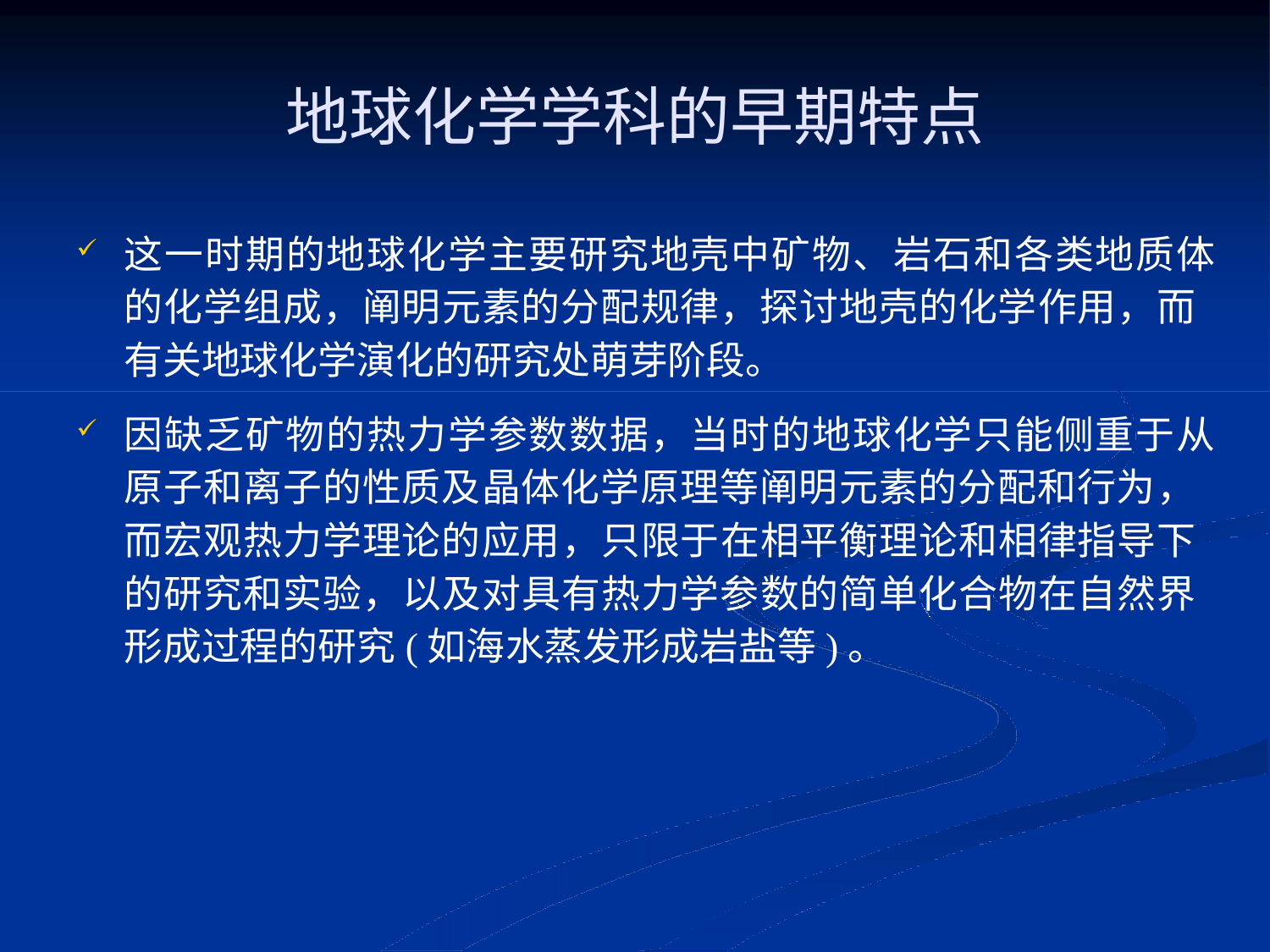

# 地球化学学科的早期特点
这一时期的地球化学主要研究地壳中矿物、岩石和各类地质体 的化学组成，阐明元素的分配规律，探讨地壳的化学作用，而 有关地球化学演化的研究处萌芽阶段。
因缺乏矿物的热力学参数数据，当时的地球化学只能侧重于从 原子和离子的性质及晶体化学原理等阐明元素的分配和行为， 而宏观热力学理论的应用，只限于在相平衡理论和相律指导下 的研究和实验，以及对具有热力学参数的简单化合物在自然界 形成过程的研究(如海水蒸发形成岩盐等)。